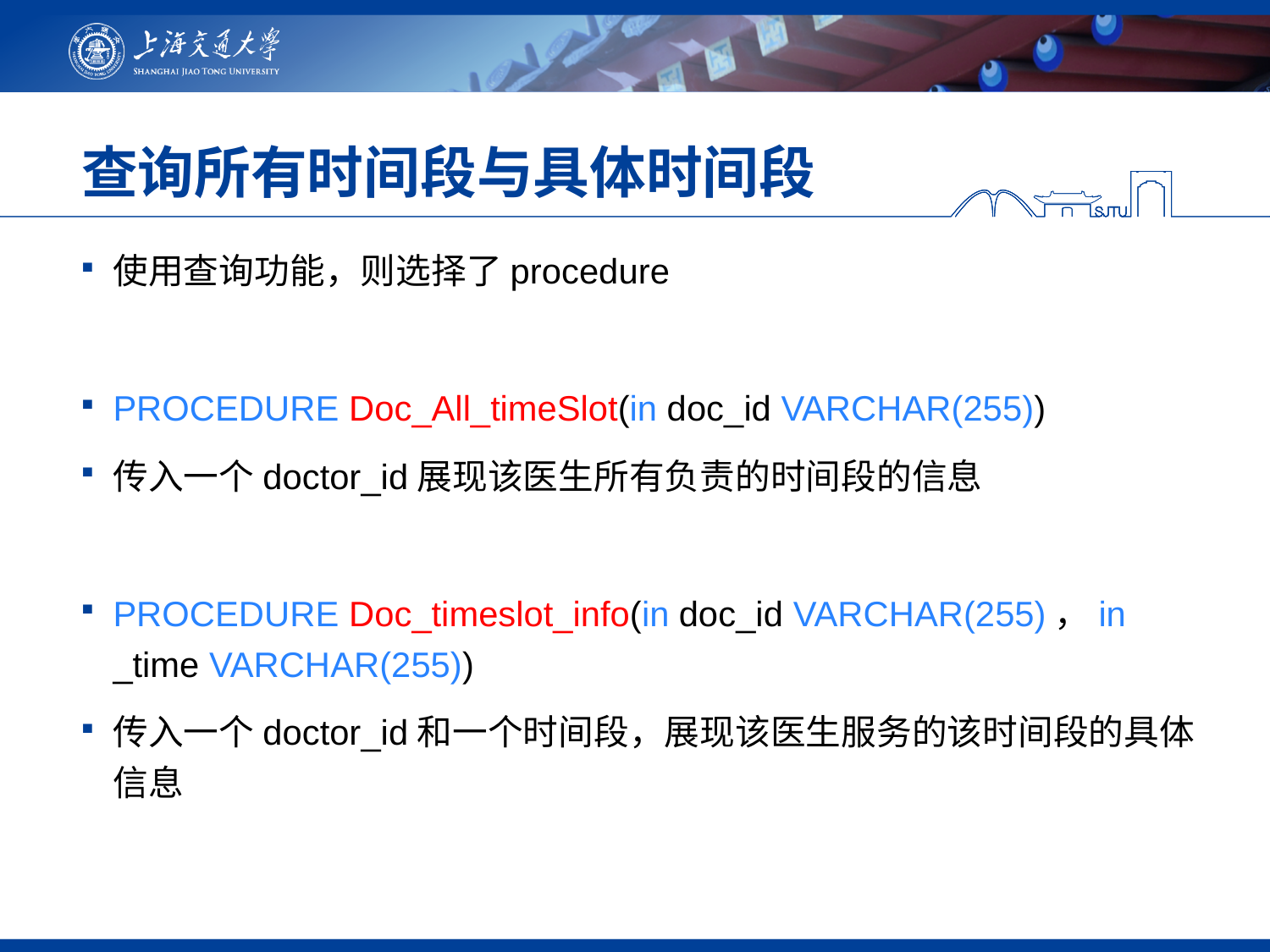

# 查询所有时间段与具体时间段
使用查询功能，则选择了procedure

PROCEDURE Doc_All_timeSlot(in doc_id VARCHAR(255))
传入一个doctor_id展现该医生所有负责的时间段的信息

PROCEDURE Doc_timeslot_info(in doc_id VARCHAR(255)，in _time VARCHAR(255))
传入一个doctor_id和一个时间段，展现该医生服务的该时间段的具体信息